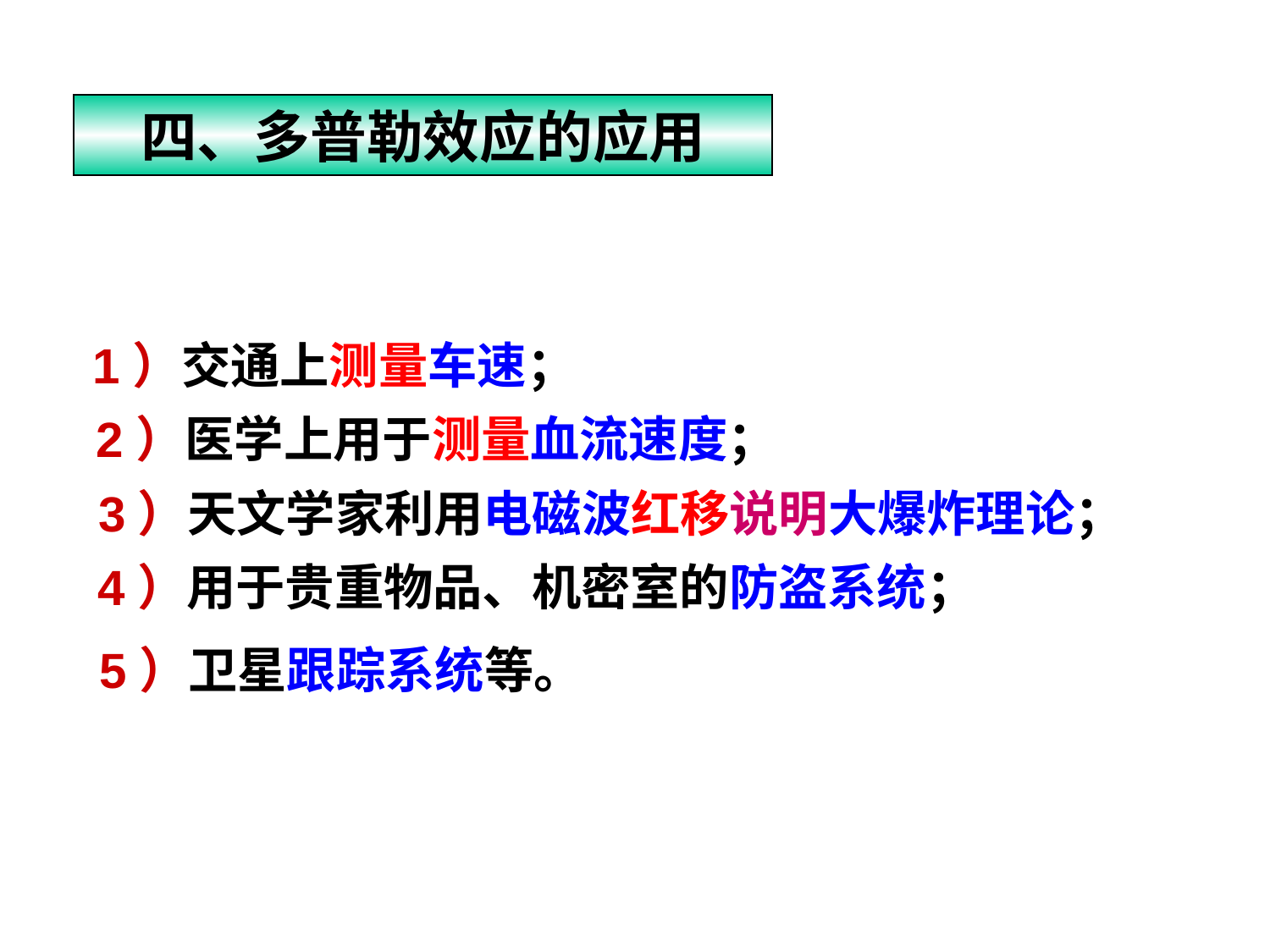

四、多普勒效应的应用
1）交通上测量车速；
2）医学上用于测量血流速度；
3）天文学家利用电磁波红移说明大爆炸理论；
4）用于贵重物品、机密室的防盗系统；
5）卫星跟踪系统等。